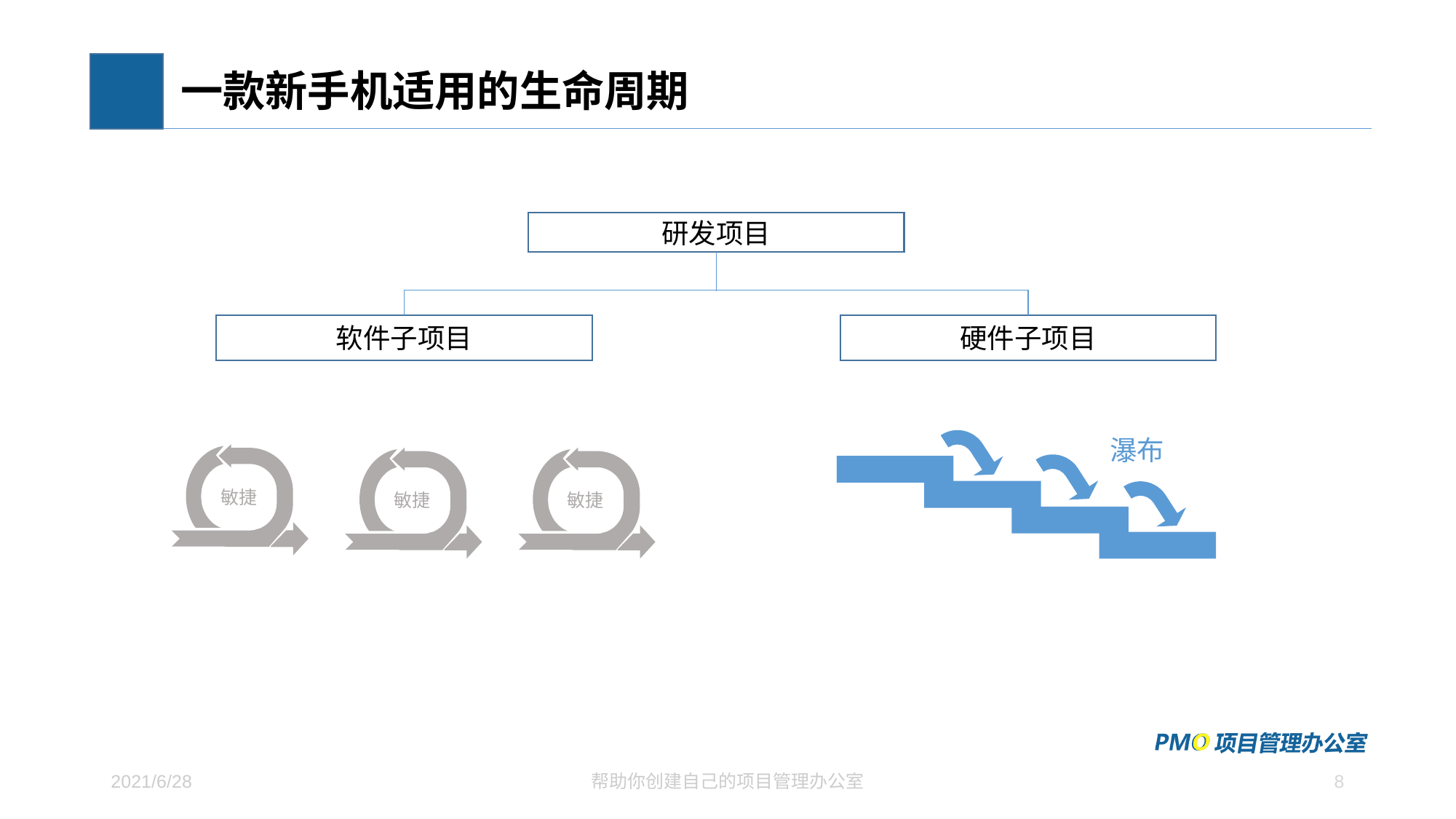

# 一款新手机适用的生命周期
研发项目
软件子项目
硬件子项目
瀑布

敏捷

敏捷
敏捷

8
2021/6/28
帮助你创建自己的项目管理办公室